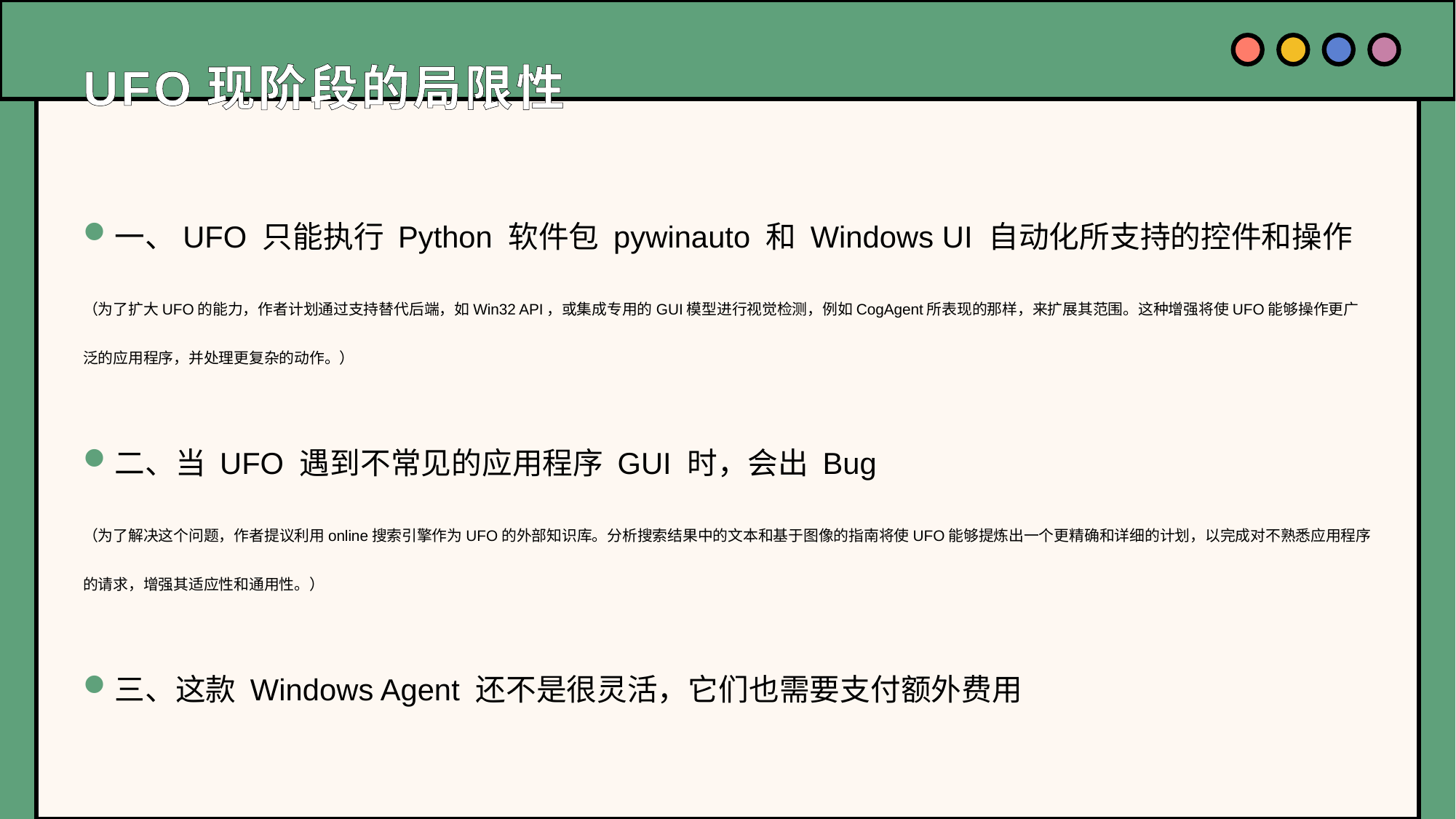

# UFO现阶段的局限性
一、UFO 只能执行 Python 软件包 pywinauto 和 Windows UI 自动化所支持的控件和操作
（为了扩大UFO的能力，作者计划通过支持替代后端，如Win32 API，或集成专用的GUI模型进行视觉检测，例如CogAgent所表现的那样，来扩展其范围。这种增强将使UFO能够操作更广泛的应用程序，并处理更复杂的动作。）
二、当 UFO 遇到不常见的应用程序 GUI 时，会出 Bug
（为了解决这个问题，作者提议利用online搜索引擎作为UFO的外部知识库。分析搜索结果中的文本和基于图像的指南将使UFO能够提炼出一个更精确和详细的计划，以完成对不熟悉应用程序的请求，增强其适应性和通用性。）
三、这款 Windows Agent 还不是很灵活，它们也需要支付额外费用